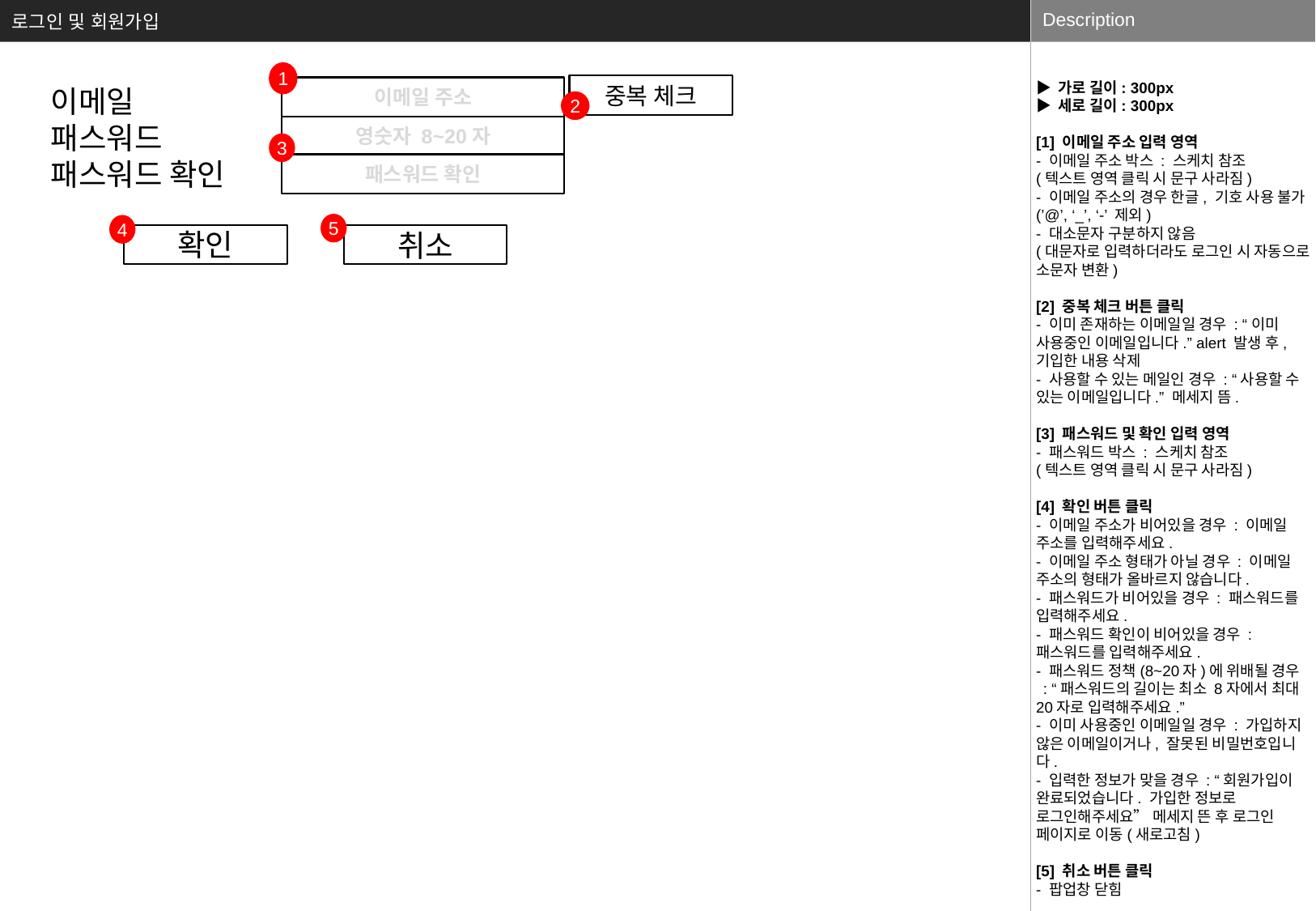

로그인 및 회원가입

▶ 가로 길이: 300px
▶ 세로 길이: 300px

[1] 이메일 주소 입력 영역
- 이메일 주소 박스 : 스케치 참조
(텍스트 영역 클릭 시 문구 사라짐)
- 이메일 주소의 경우 한글, 기호 사용 불가(’@’, ‘_’, ‘-’ 제외)
- 대소문자 구분하지 않음
(대문자로 입력하더라도 로그인 시 자동으로 소문자 변환)

[2] 중복 체크 버튼 클릭
- 이미 존재하는 이메일일 경우 : “이미 사용중인 이메일입니다.” alert 발생 후, 기입한 내용 삭제
- 사용할 수 있는 메일인 경우 : “사용할 수 있는 이메일입니다.” 메세지 뜸.

[3] 패스워드 및 확인 입력 영역
- 패스워드 박스 : 스케치 참조
(텍스트 영역 클릭 시 문구 사라짐)

[4] 확인 버튼 클릭
- 이메일 주소가 비어있을 경우 : 이메일 주소를 입력해주세요.
- 이메일 주소 형태가 아닐 경우 : 이메일 주소의 형태가 올바르지 않습니다.
- 패스워드가 비어있을 경우 : 패스워드를 입력해주세요.
- 패스워드 확인이 비어있을 경우 : 패스워드를 입력해주세요.
- 패스워드 정책(8~20자)에 위배될 경우 : “패스워드의 길이는 최소 8자에서 최대 20자로 입력해주세요.”
- 이미 사용중인 이메일일 경우 : 가입하지 않은 이메일이거나, 잘못된 비밀번호입니다.
- 입력한 정보가 맞을 경우 : “회원가입이 완료되었습니다. 가입한 정보로 로그인해주세요” 메세지 뜬 후 로그인 페이지로 이동(새로고침)

[5] 취소 버튼 클릭
- 팝업창 닫힘

1
중복 체크
이메일
패스워드
패스워드 확인
이메일 주소
영숫자 8~20자
패스워드 확인
확인
취소
2
3
5
4